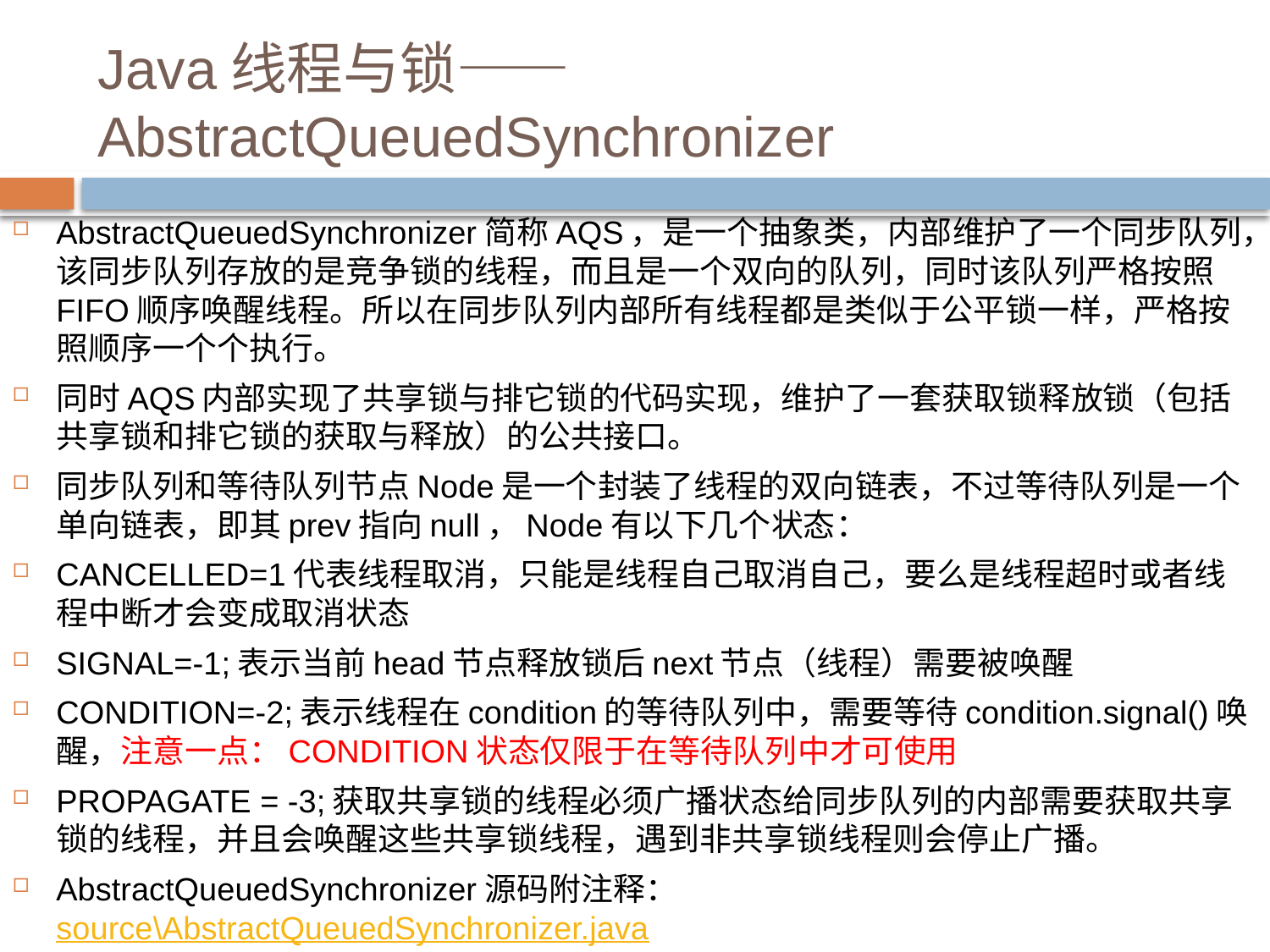

# Java线程与锁——AbstractQueuedSynchronizer
AbstractQueuedSynchronizer简称AQS，是一个抽象类，内部维护了一个同步队列，该同步队列存放的是竞争锁的线程，而且是一个双向的队列，同时该队列严格按照FIFO顺序唤醒线程。所以在同步队列内部所有线程都是类似于公平锁一样，严格按照顺序一个个执行。
同时AQS内部实现了共享锁与排它锁的代码实现，维护了一套获取锁释放锁（包括共享锁和排它锁的获取与释放）的公共接口。
同步队列和等待队列节点Node是一个封装了线程的双向链表，不过等待队列是一个单向链表，即其prev指向null，Node有以下几个状态：
CANCELLED=1代表线程取消，只能是线程自己取消自己，要么是线程超时或者线程中断才会变成取消状态
SIGNAL=-1;表示当前head节点释放锁后next节点（线程）需要被唤醒
CONDITION=-2;表示线程在condition的等待队列中，需要等待condition.signal()唤醒，注意一点：CONDITION状态仅限于在等待队列中才可使用
PROPAGATE = -3;获取共享锁的线程必须广播状态给同步队列的内部需要获取共享锁的线程，并且会唤醒这些共享锁线程，遇到非共享锁线程则会停止广播。
AbstractQueuedSynchronizer源码附注释：source\AbstractQueuedSynchronizer.java